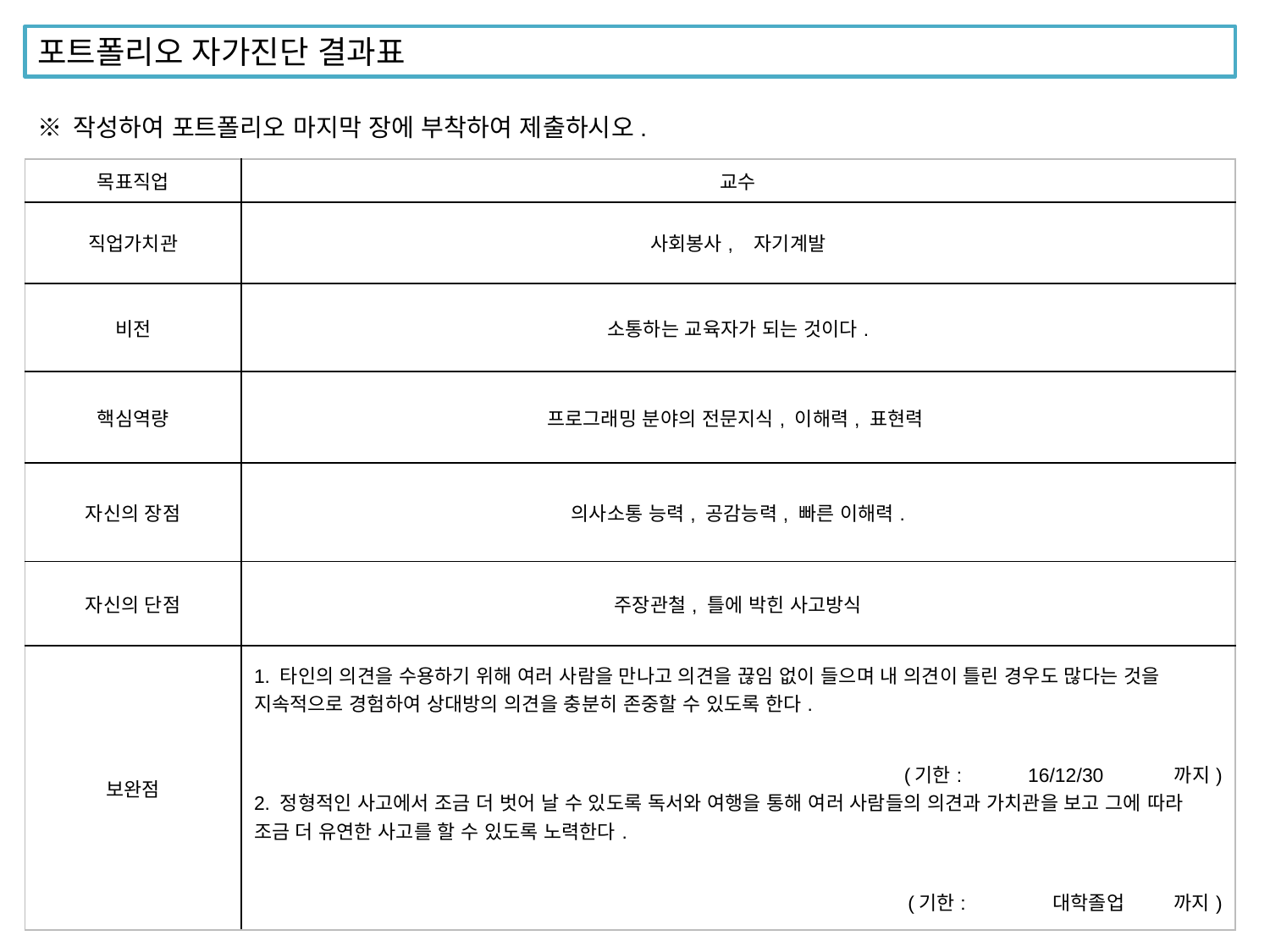

포트폴리오 자가진단 결과표
※ 작성하여 포트폴리오 마지막 장에 부착하여 제출하시오.

| 목표직업 | 교수 |
| --- | --- |
| 직업가치관 | 사회봉사, 자기계발 |
| 비전 | 소통하는 교육자가 되는 것이다. |
| 핵심역량 | 프로그래밍 분야의 전문지식, 이해력, 표현력 |
| 자신의 장점 | 의사소통 능력, 공감능력, 빠른 이해력. |
| 자신의 단점 | 주장관철, 틀에 박힌 사고방식 |
| 보완점 | 1. 타인의 의견을 수용하기 위해 여러 사람을 만나고 의견을 끊임 없이 들으며 내 의견이 틀린 경우도 많다는 것을 지속적으로 경험하여 상대방의 의견을 충분히 존중할 수 있도록 한다. (기한: 16/12/30 까지) 2. 정형적인 사고에서 조금 더 벗어 날 수 있도록 독서와 여행을 통해 여러 사람들의 의견과 가치관을 보고 그에 따라 조금 더 유연한 사고를 할 수 있도록 노력한다. (기한: 대학졸업 까지) |